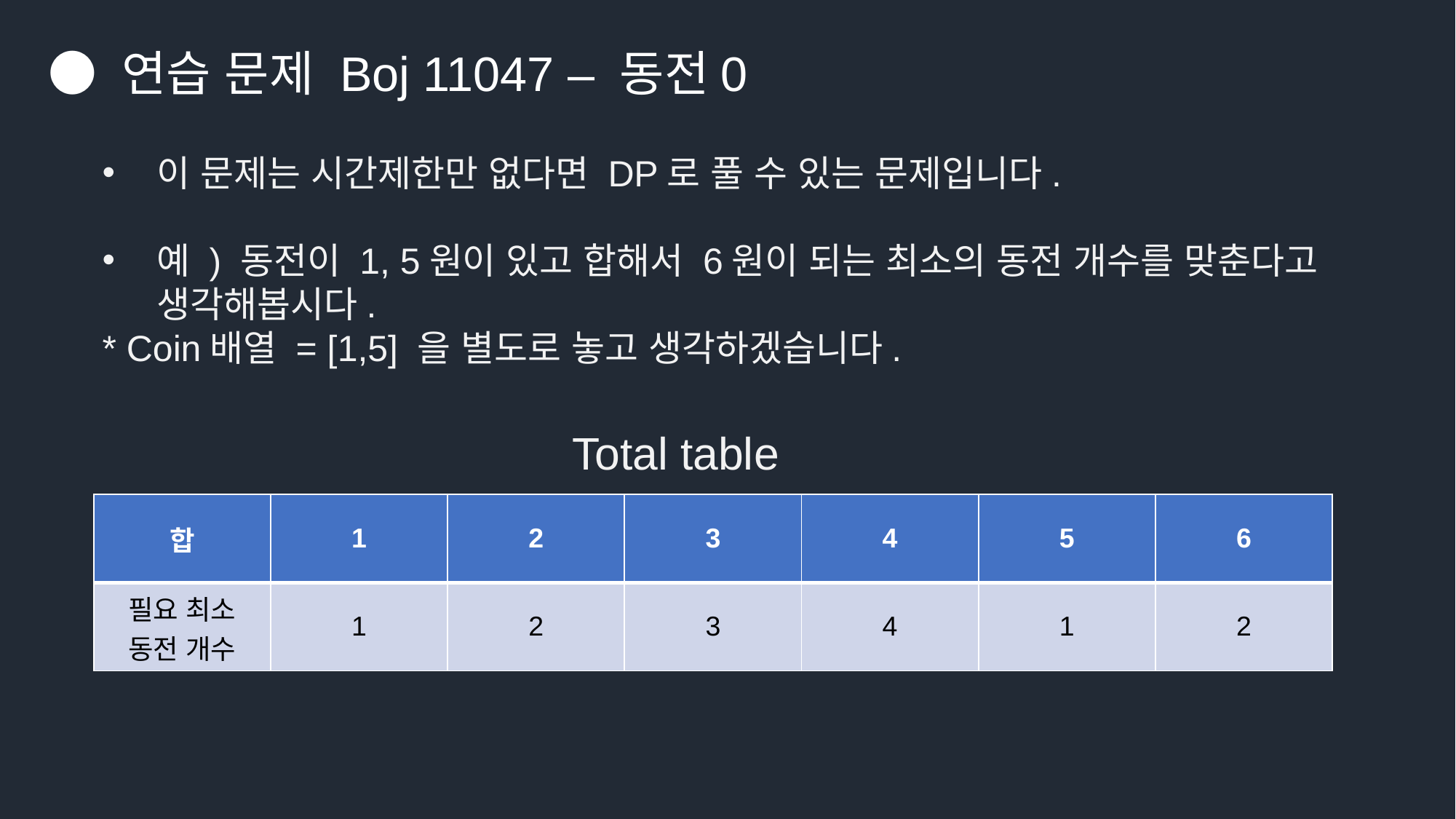

● 연습 문제 Boj 11047 – 동전0
이 문제는 시간제한만 없다면 DP로 풀 수 있는 문제입니다.

예 ) 동전이 1, 5원이 있고 합해서 6원이 되는 최소의 동전 개수를 맞춘다고 생각해봅시다.
* Coin배열 = [1,5] 을 별도로 놓고 생각하겠습니다.

Total table
| 합 | 1 | 2 | 3 | 4 | 5 | 6 |
| --- | --- | --- | --- | --- | --- | --- |
| 필요 최소 동전 개수 | 1 | 2 | 3 | 4 | 1 | 2 |